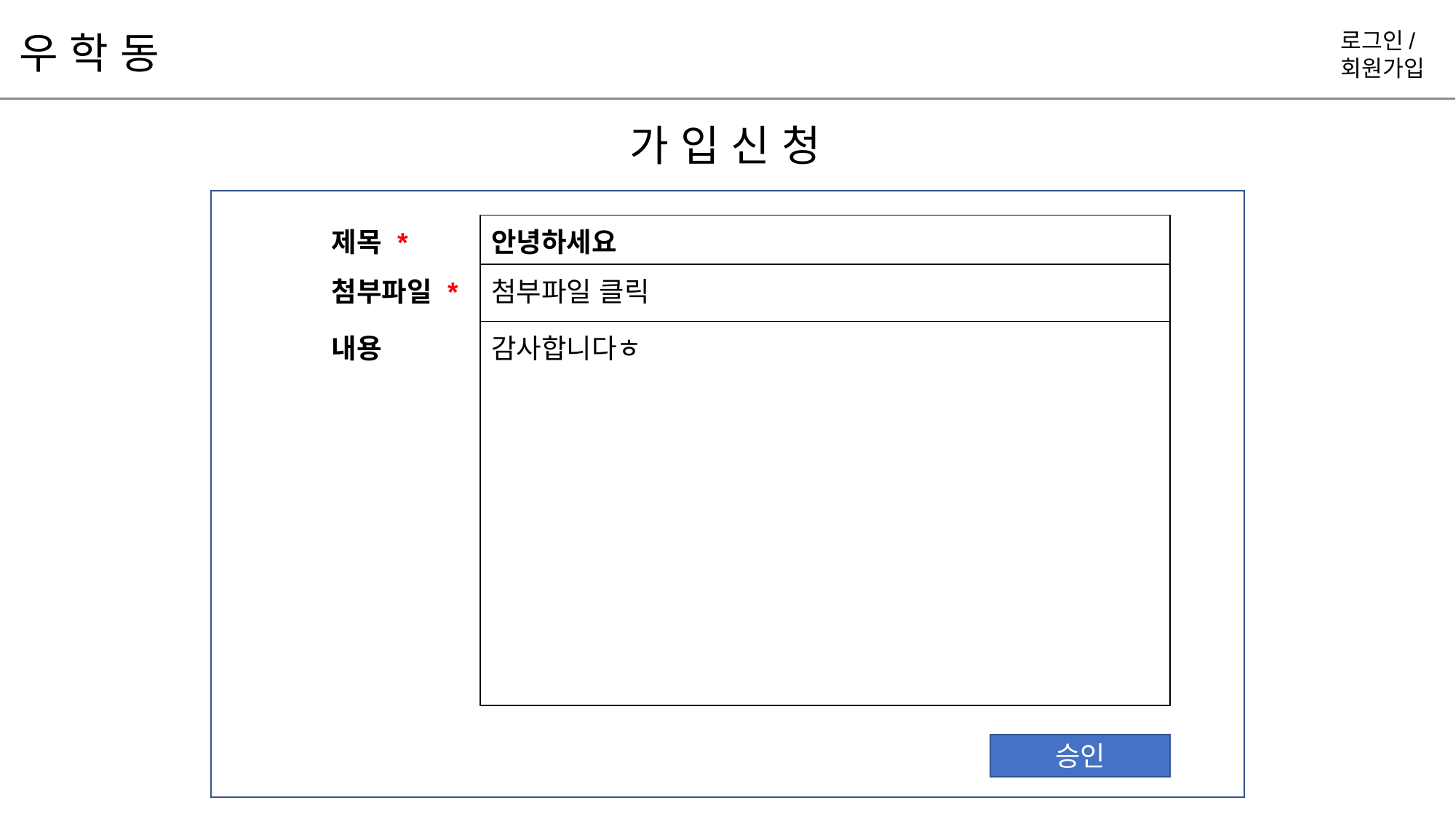

우 학 동
로그인/
회원가입
가 입 신 청

| 제목 \* | 안녕하세요 |
| --- | --- |
| 첨부파일 \* | 첨부파일 클릭 |
| 내용 | 감사합니다ㅎ |
승인